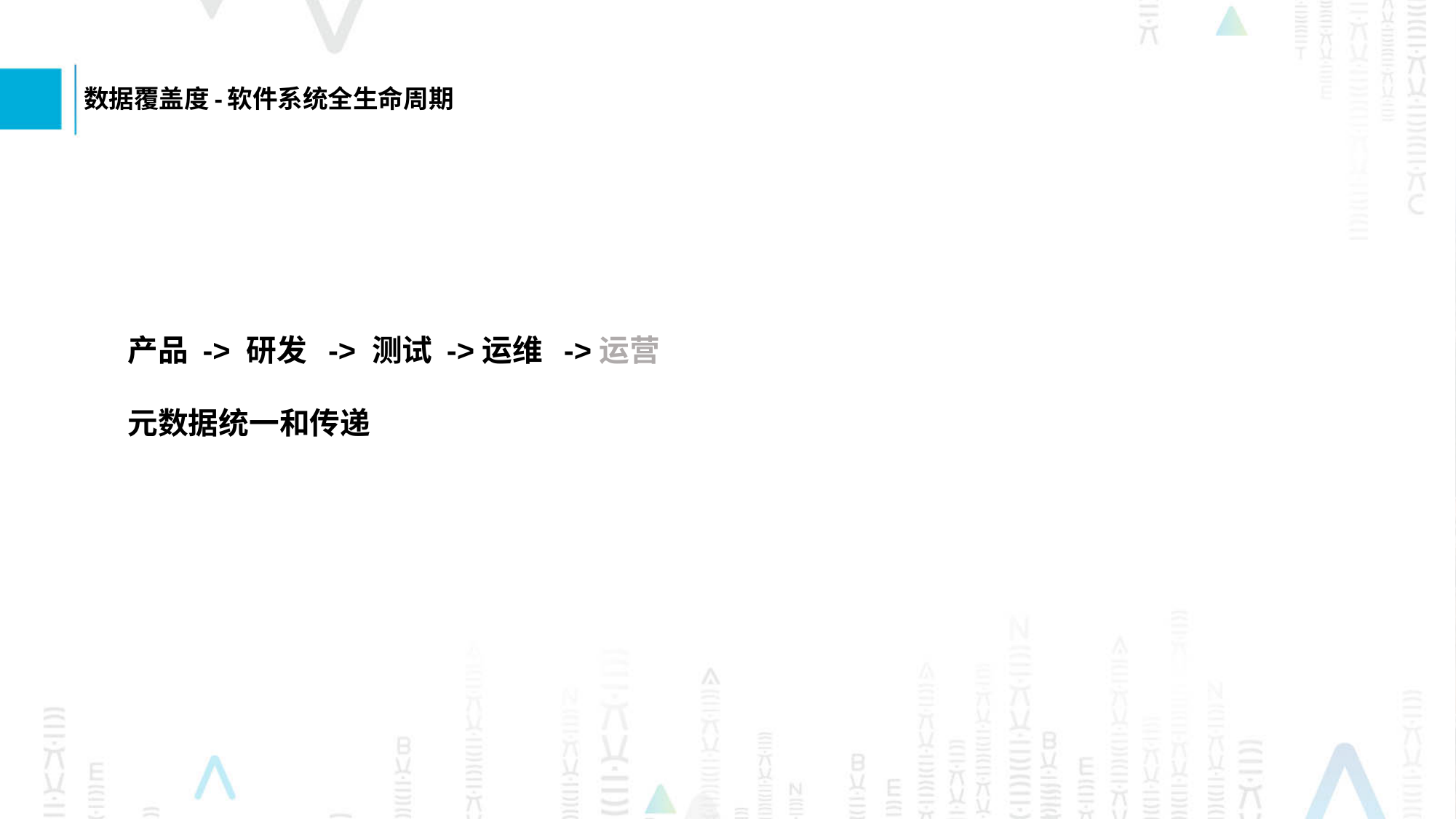

数据覆盖度-软件系统全生命周期
产品 -> 研发  -> 测试 ->运维  ->运营

元数据统一和传递